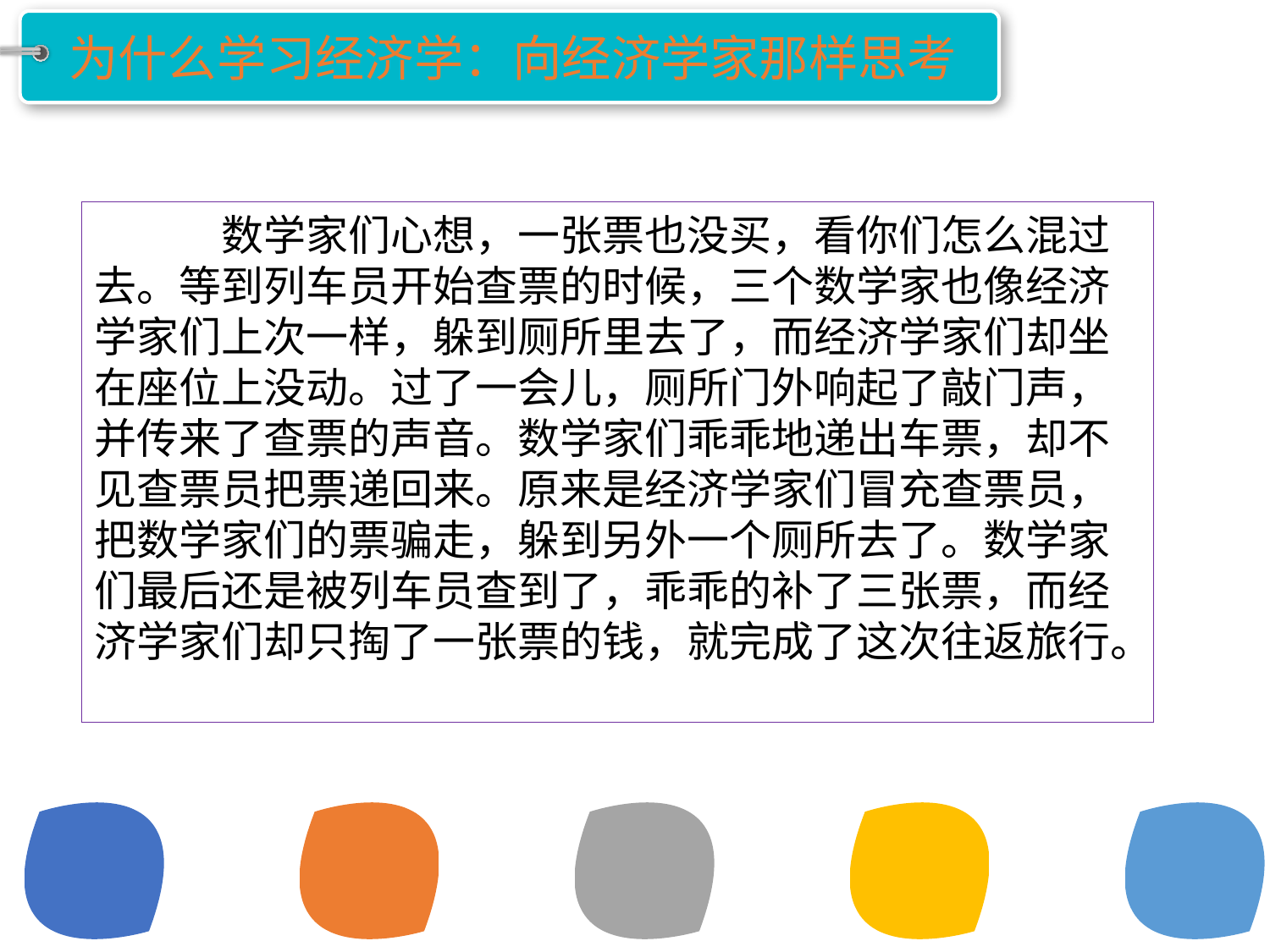

为什么学习经济学：向经济学家那样思考

	数学家们心想，一张票也没买，看你们怎么混过去。等到列车员开始查票的时候，三个数学家也像经济学家们上次一样，躲到厕所里去了，而经济学家们却坐在座位上没动。过了一会儿，厕所门外响起了敲门声，并传来了查票的声音。数学家们乖乖地递出车票，却不见查票员把票递回来。原来是经济学家们冒充查票员，把数学家们的票骗走，躲到另外一个厕所去了。数学家们最后还是被列车员查到了，乖乖的补了三张票，而经济学家们却只掏了一张票的钱，就完成了这次往返旅行。